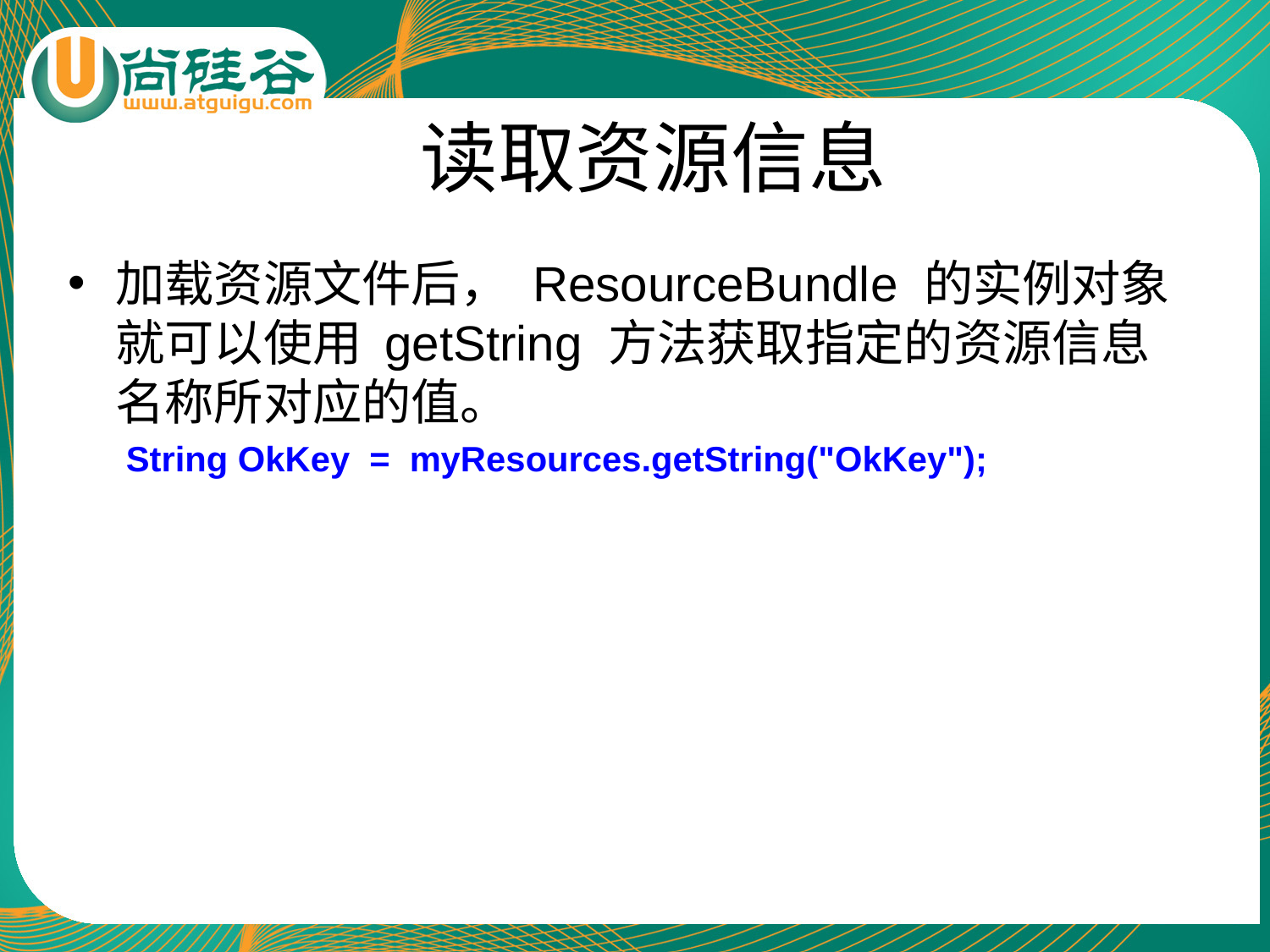

# 读取资源信息
加载资源文件后， ResourceBundle 的实例对象就可以使用 getString 方法获取指定的资源信息名称所对应的值。
      String OkKey  =  myResources.getString("OkKey");